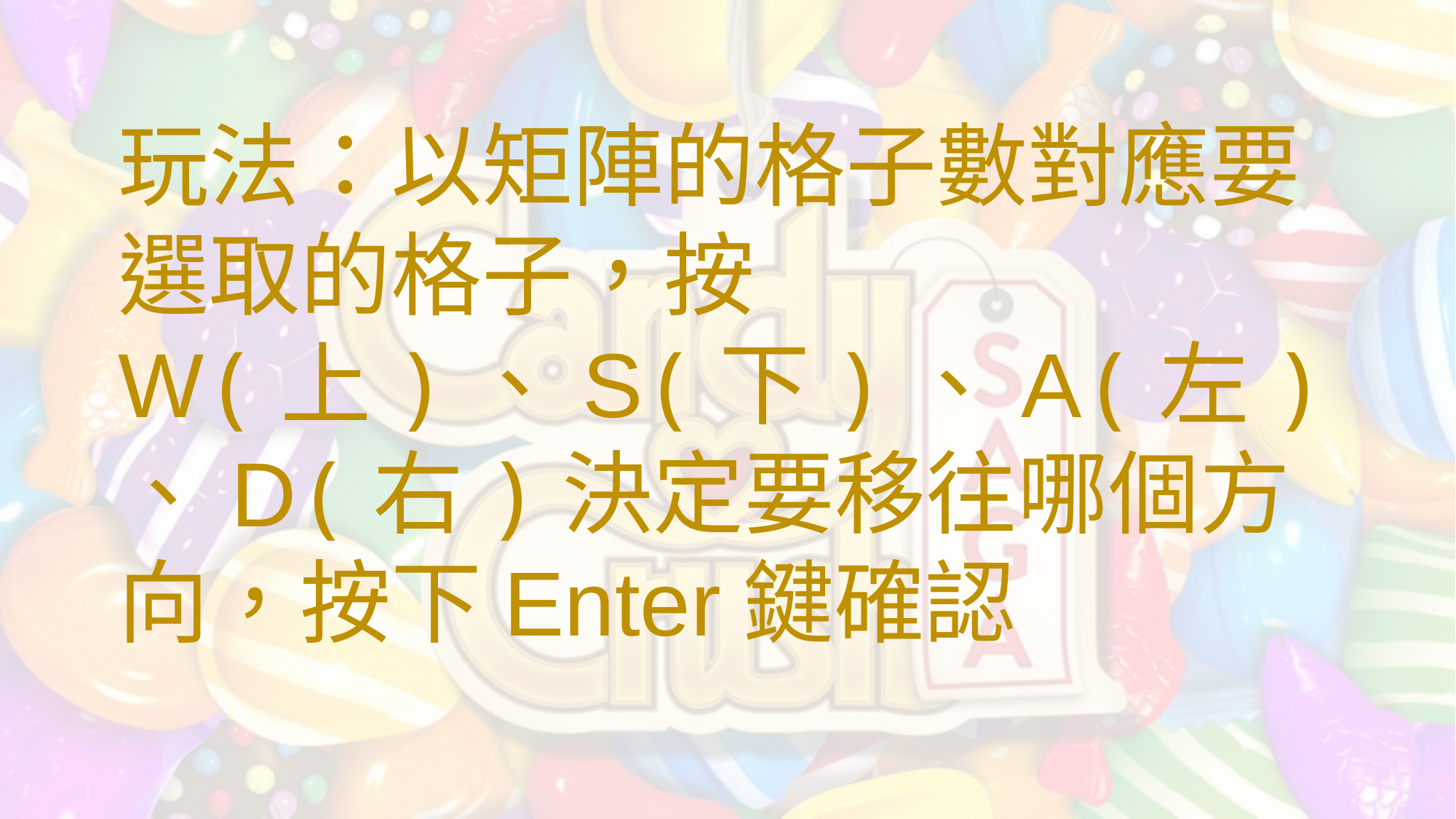

玩法：以矩陣的格子數對應要選取的格子，按W(上)、S(下)、A(左)、D(右)決定要移往哪個方向，按下Enter鍵確認